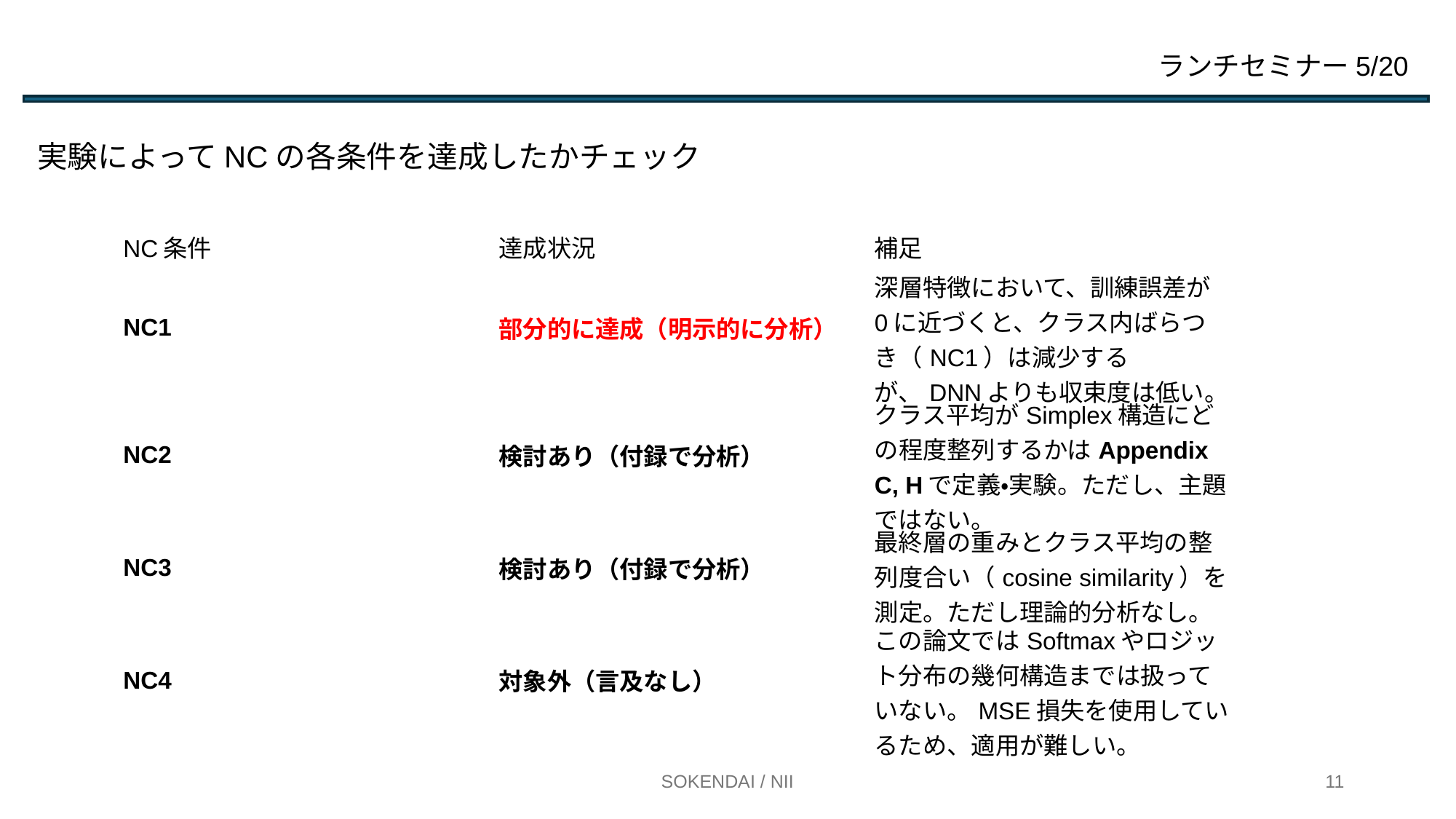

ランチセミナー5/20
実験によってNCの各条件を達成したかチェック
| NC条件 | 達成状況 | 補足 |
| --- | --- | --- |
| NC1 | 部分的に達成（明示的に分析） | 深層特徴において、訓練誤差が0に近づくと、クラス内ばらつき（NC1）は減少するが、DNNよりも収束度は低い。 |
| NC2 | 検討あり（付録で分析） | クラス平均がSimplex構造にどの程度整列するかはAppendix C, Hで定義・実験。ただし、主題ではない。 |
| NC3 | 検討あり（付録で分析） | 最終層の重みとクラス平均の整列度合い（cosine similarity）を測定。ただし理論的分析なし。 |
| NC4 | 対象外（言及なし） | この論文ではSoftmaxやロジット分布の幾何構造までは扱っていない。MSE損失を使用しているため、適用が難しい。 |
SOKENDAI / NII
11